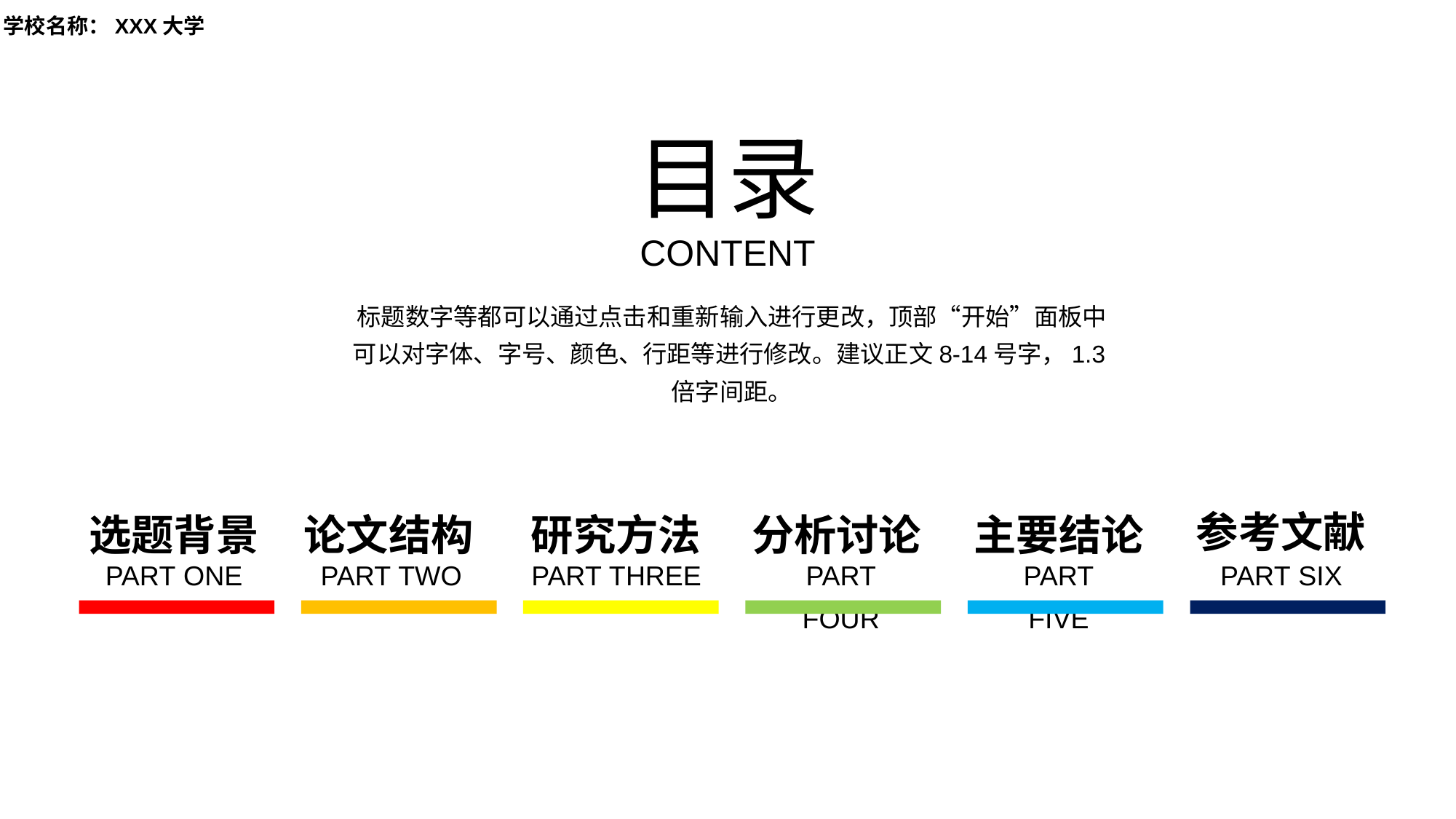

学校名称：XXX大学
目录
CONTENT
标题数字等都可以通过点击和重新输入进行更改，顶部“开始”面板中可以对字体、字号、颜色、行距等进行修改。建议正文8-14号字，1.3倍字间距。
参考文献
选题背景
论文结构
研究方法
分析讨论
主要结论
PART ONE
PART TWO
PART THREE
PART FOUR
PART FIVE
PART SIX